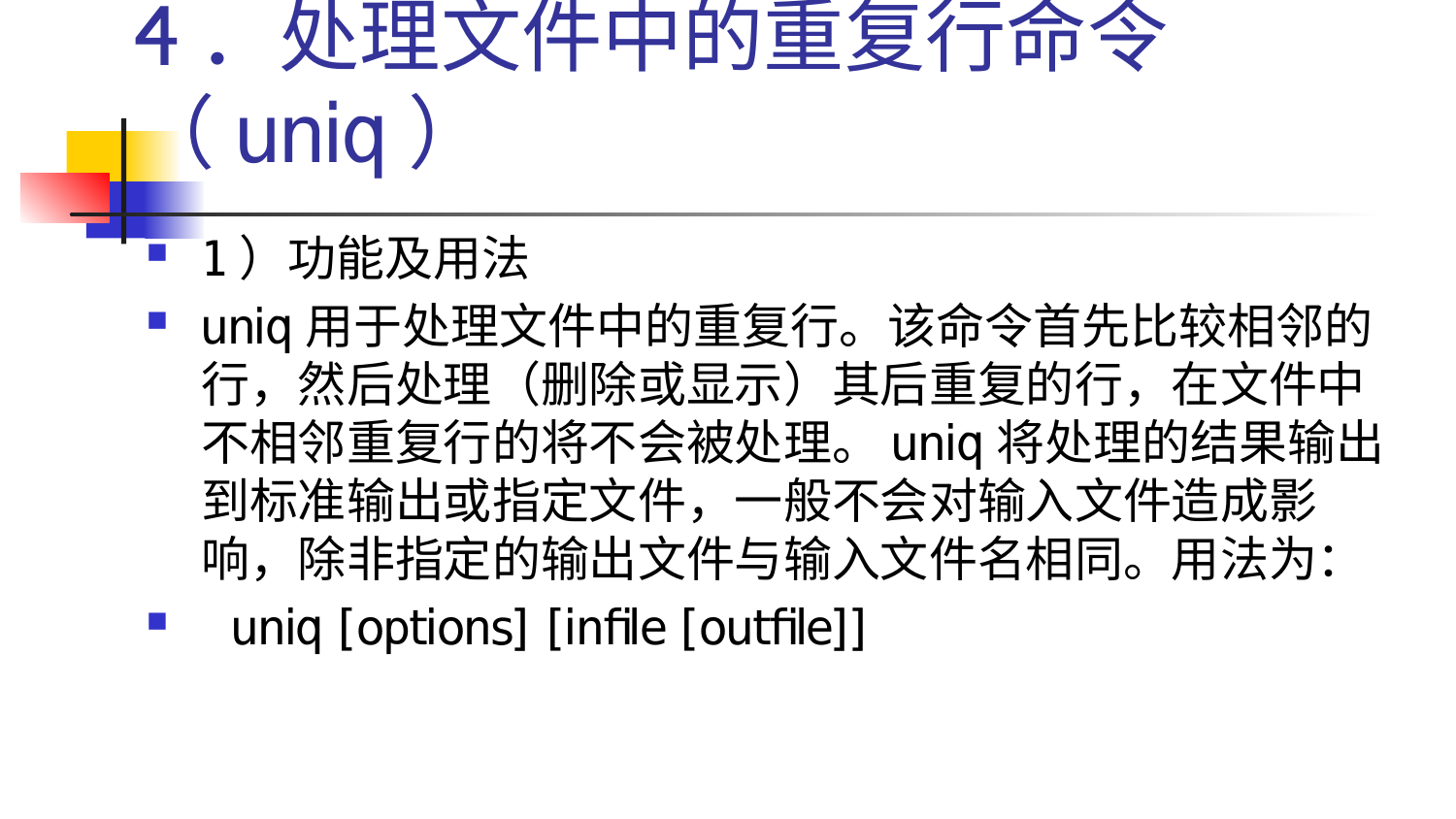

# 4．处理文件中的重复行命令（uniq）
1）功能及用法
uniq用于处理文件中的重复行。该命令首先比较相邻的行，然后处理（删除或显示）其后重复的行，在文件中不相邻重复行的将不会被处理。uniq将处理的结果输出到标准输出或指定文件，一般不会对输入文件造成影响，除非指定的输出文件与输入文件名相同。用法为：
  uniq [options] [infile [outfile]]